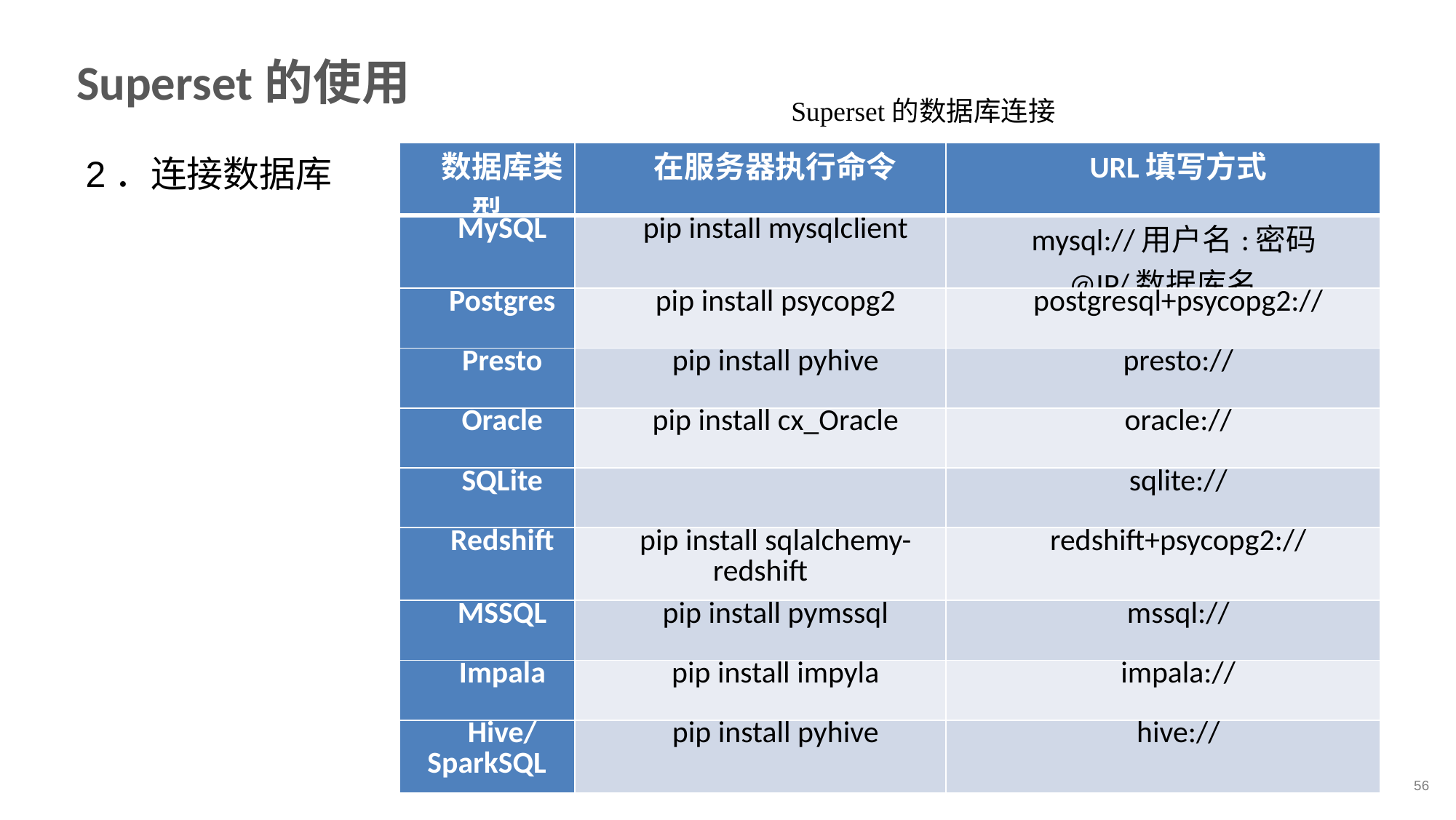

# Superset的使用
Superset的数据库连接
| 数据库类型 | 在服务器执行命令 | URL填写方式 |
| --- | --- | --- |
| MySQL | pip install mysqlclient | mysql://用户名:密码@IP/数据库名 |
| Postgres | pip install psycopg2 | postgresql+psycopg2:// |
| Presto | pip install pyhive | presto:// |
| Oracle | pip install cx\_Oracle | oracle:// |
| SQLite |  | sqlite:// |
| Redshift | pip install sqlalchemy-redshift | redshift+psycopg2:// |
| MSSQL | pip install pymssql | mssql:// |
| Impala | pip install impyla | impala:// |
| Hive/SparkSQL | pip install pyhive | hive:// |
2．连接数据库
56